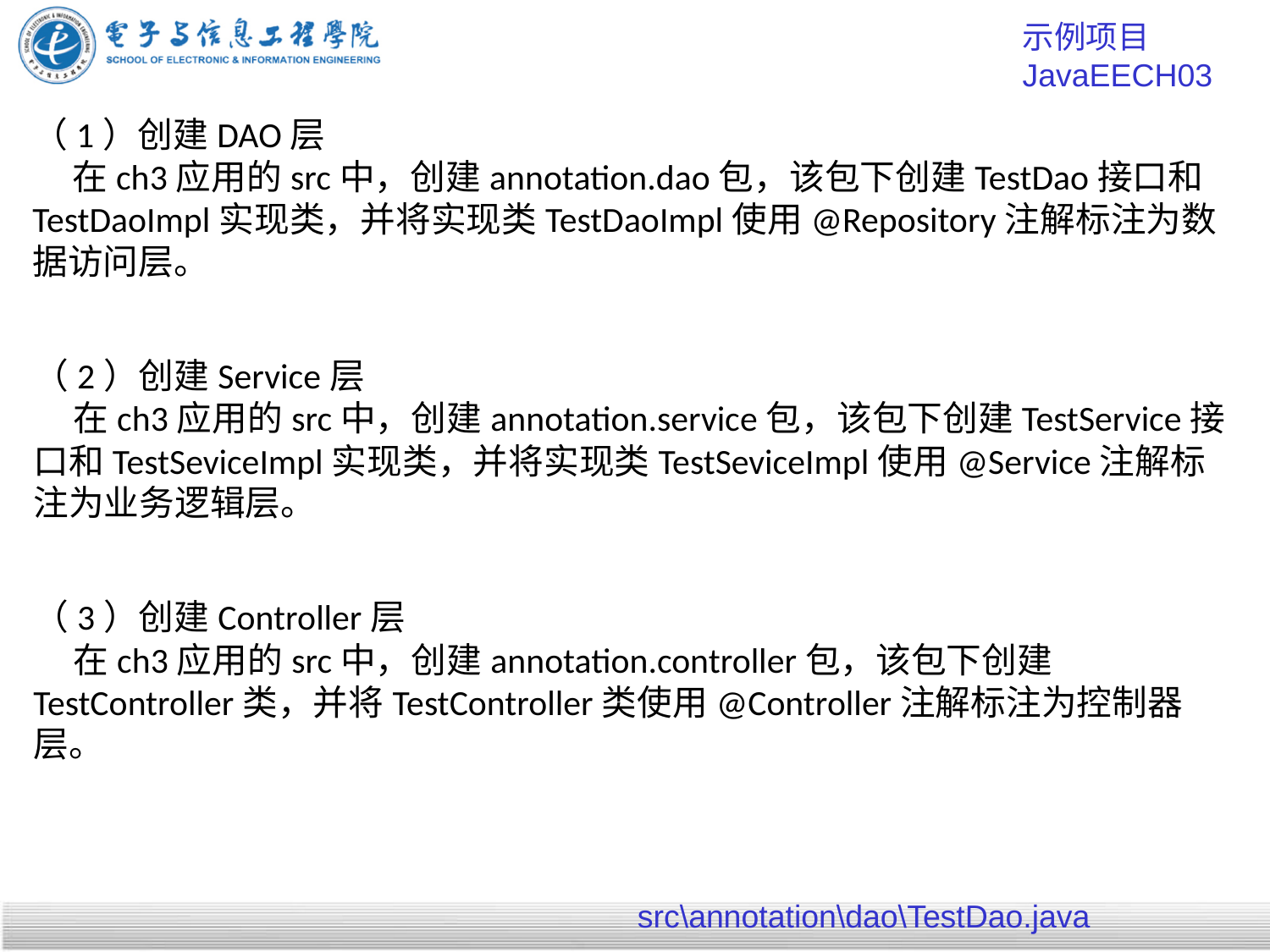

示例项目 JavaEECH03
（1）创建DAO层
    在ch3应用的src中，创建annotation.dao包，该包下创建TestDao接口和TestDaoImpl实现类，并将实现类TestDaoImpl使用@Repository注解标注为数据访问层。
（2）创建Service层
    在ch3应用的src中，创建annotation.service包，该包下创建TestService接口和TestSeviceImpl实现类，并将实现类TestSeviceImpl使用@Service注解标注为业务逻辑层。
（3）创建Controller层
    在ch3应用的src中，创建annotation.controller包，该包下创建TestController类，并将TestController类使用@Controller注解标注为控制器层。
src\annotation\dao\TestDao.java